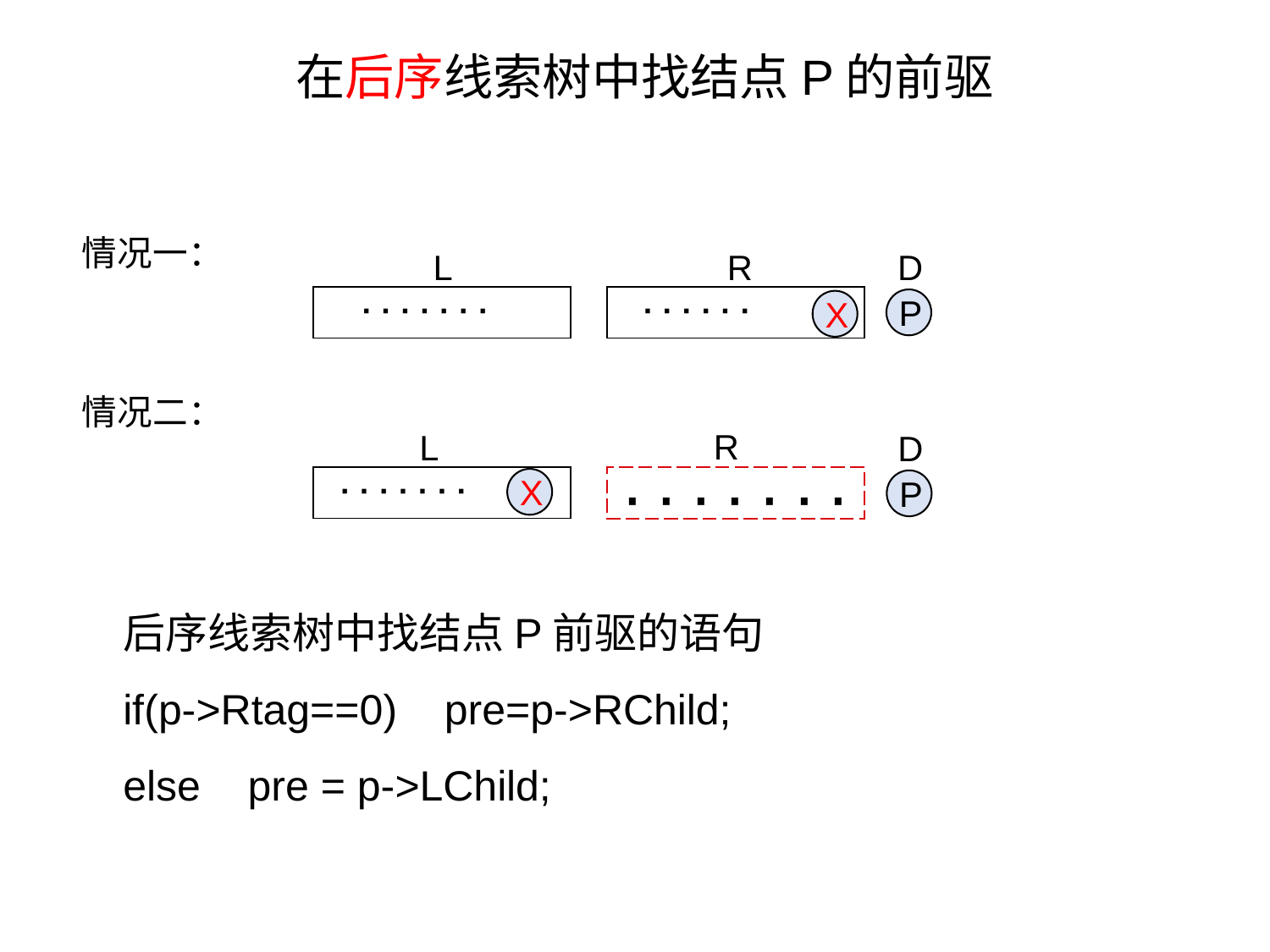

在后序线索树中找结点P的前驱
情况一：
L
R
D
P
X

| · · · · · · · |
| --- |
| · · · · · · |
| --- |

情况二：
R
L
D
X

P
| · · · · · · · |
| --- |
· · · · · · ·

后序线索树中找结点P前驱的语句
if(p->Rtag==0)    pre=p->RChild;
else    pre = p->LChild;
47